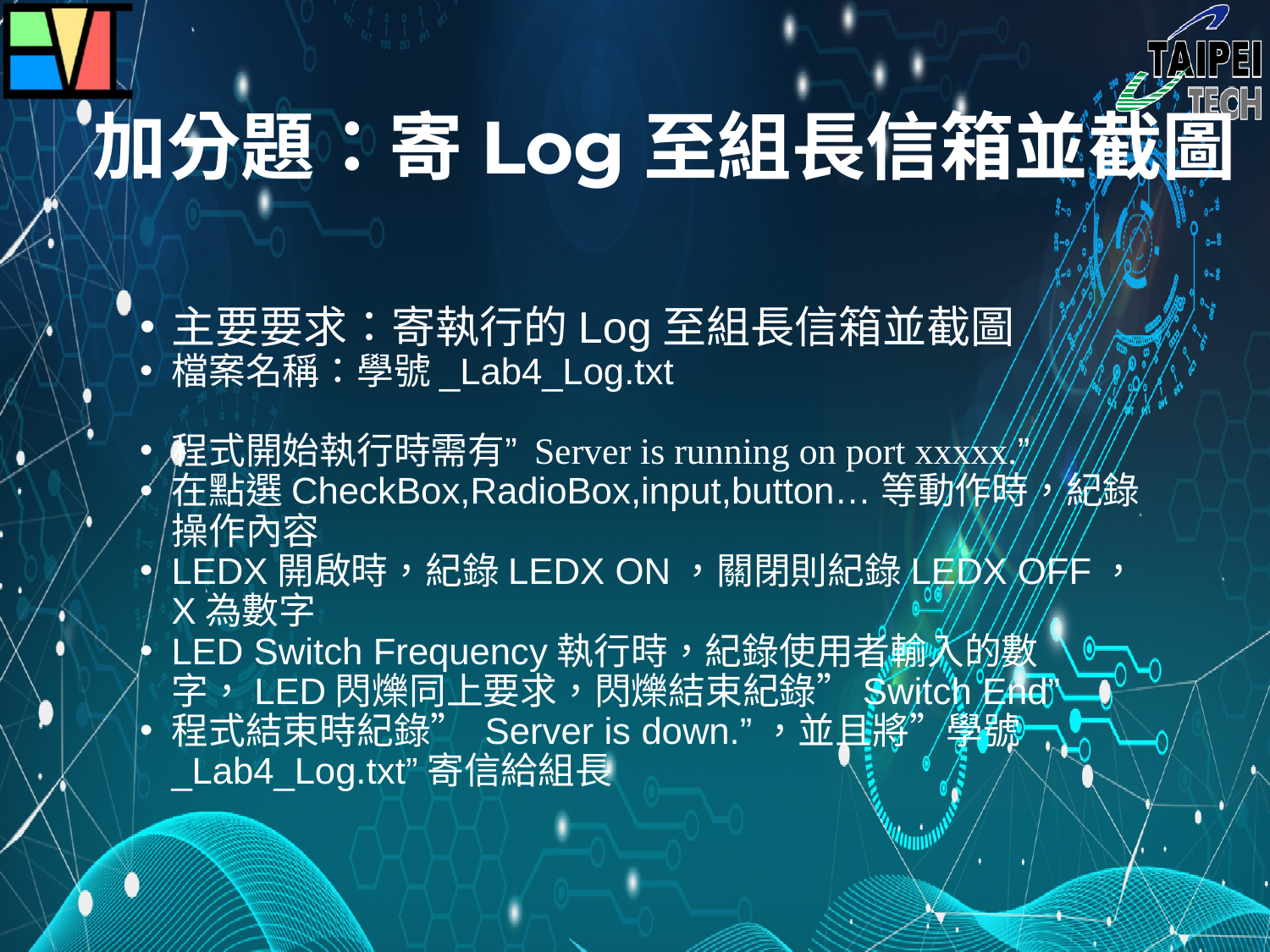

# 加分題：寄Log至組長信箱並截圖
主要要求：寄執行的Log至組長信箱並截圖
檔案名稱：學號_Lab4_Log.txt

程式開始執行時需有” Server is running on port xxxxx.”
在點選CheckBox,RadioBox,input,button…等動作時，紀錄操作內容
LEDX開啟時，紀錄LEDX ON，關閉則紀錄LEDX OFF，X為數字
LED Switch Frequency執行時，紀錄使用者輸入的數字，LED閃爍同上要求，閃爍結束紀錄”Switch End”
程式結束時紀錄” Server is down.”，並且將”學號_Lab4_Log.txt”寄信給組長